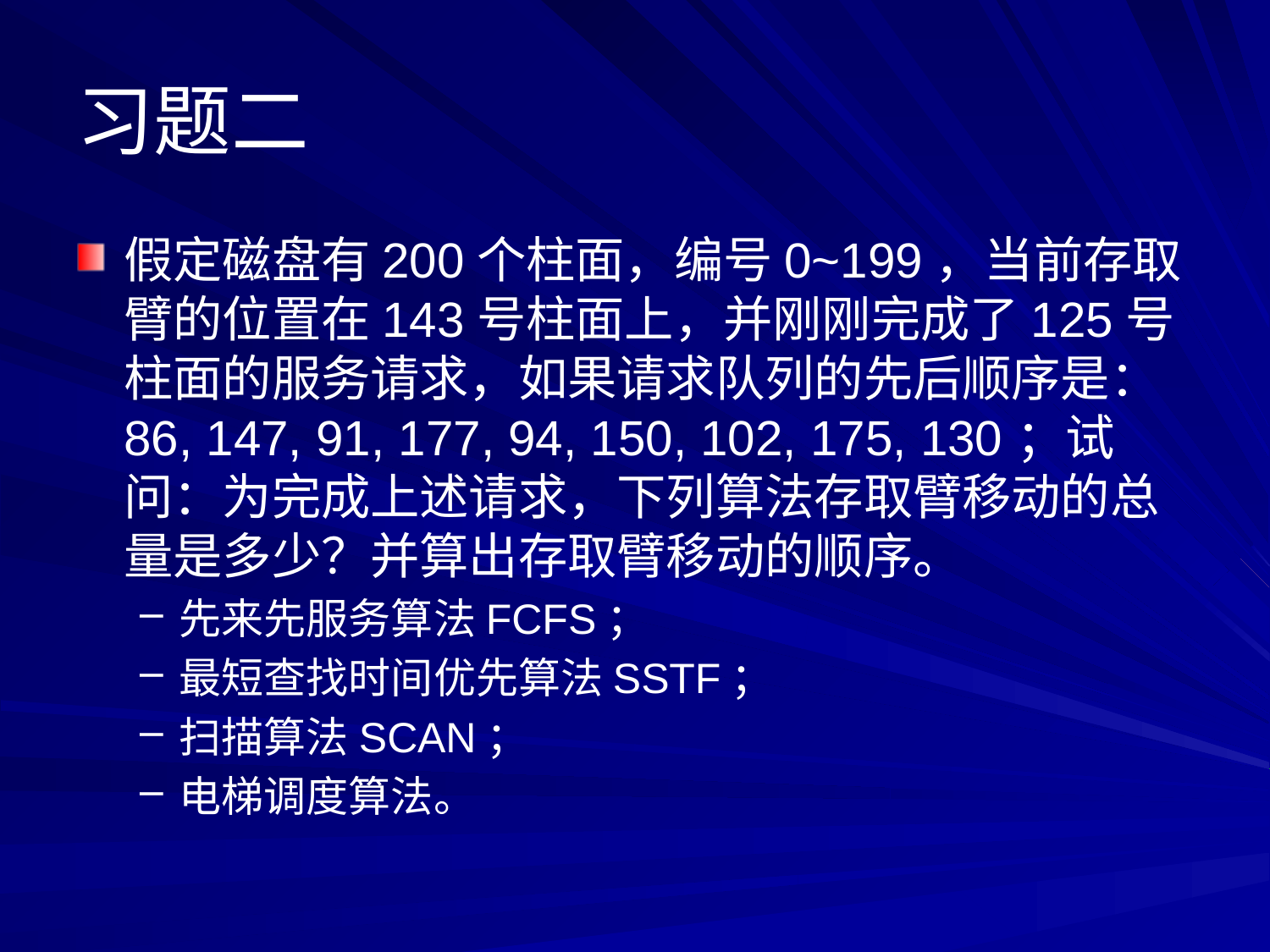

# 习题二
假定磁盘有200个柱面，编号0~199，当前存取臂的位置在143号柱面上，并刚刚完成了125号柱面的服务请求，如果请求队列的先后顺序是：86, 147, 91, 177, 94, 150, 102, 175, 130；试问：为完成上述请求，下列算法存取臂移动的总量是多少？并算出存取臂移动的顺序。
先来先服务算法FCFS；
最短查找时间优先算法SSTF；
扫描算法SCAN；
电梯调度算法。